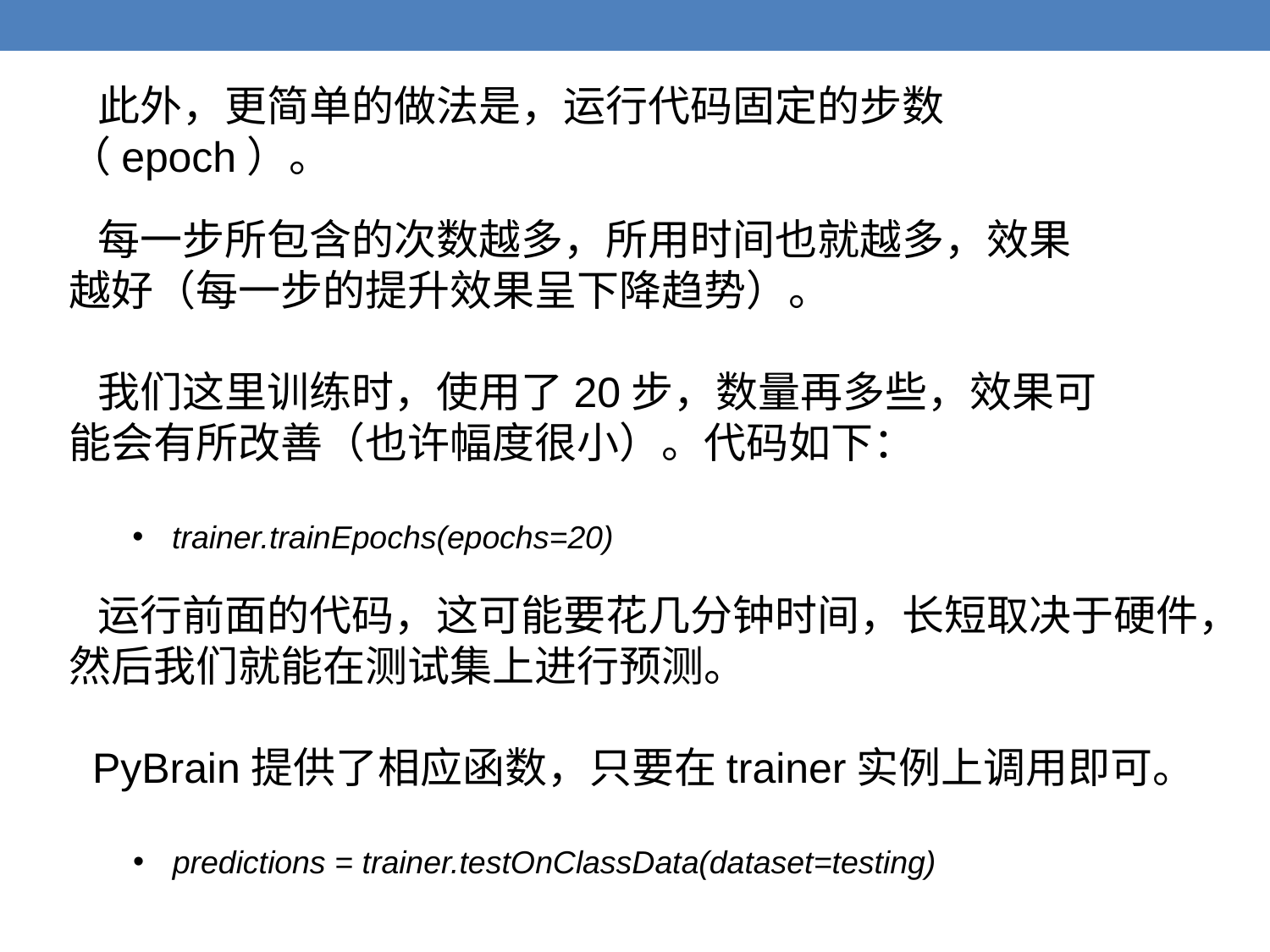

此外，更简单的做法是，运行代码固定的步数（epoch）。
  每一步所包含的次数越多，所用时间也就越多，效果越好（每一步的提升效果呈下降趋势）。

  我们这里训练时，使用了20步，数量再多些，效果可能会有所改善（也许幅度很小）。代码如下：

trainer.trainEpochs(epochs=20)
  运行前面的代码，这可能要花几分钟时间，长短取决于硬件，然后我们就能在测试集上进行预测。

  PyBrain提供了相应函数，只要在trainer实例上调用即可。
predictions = trainer.testOnClassData(dataset=testing)